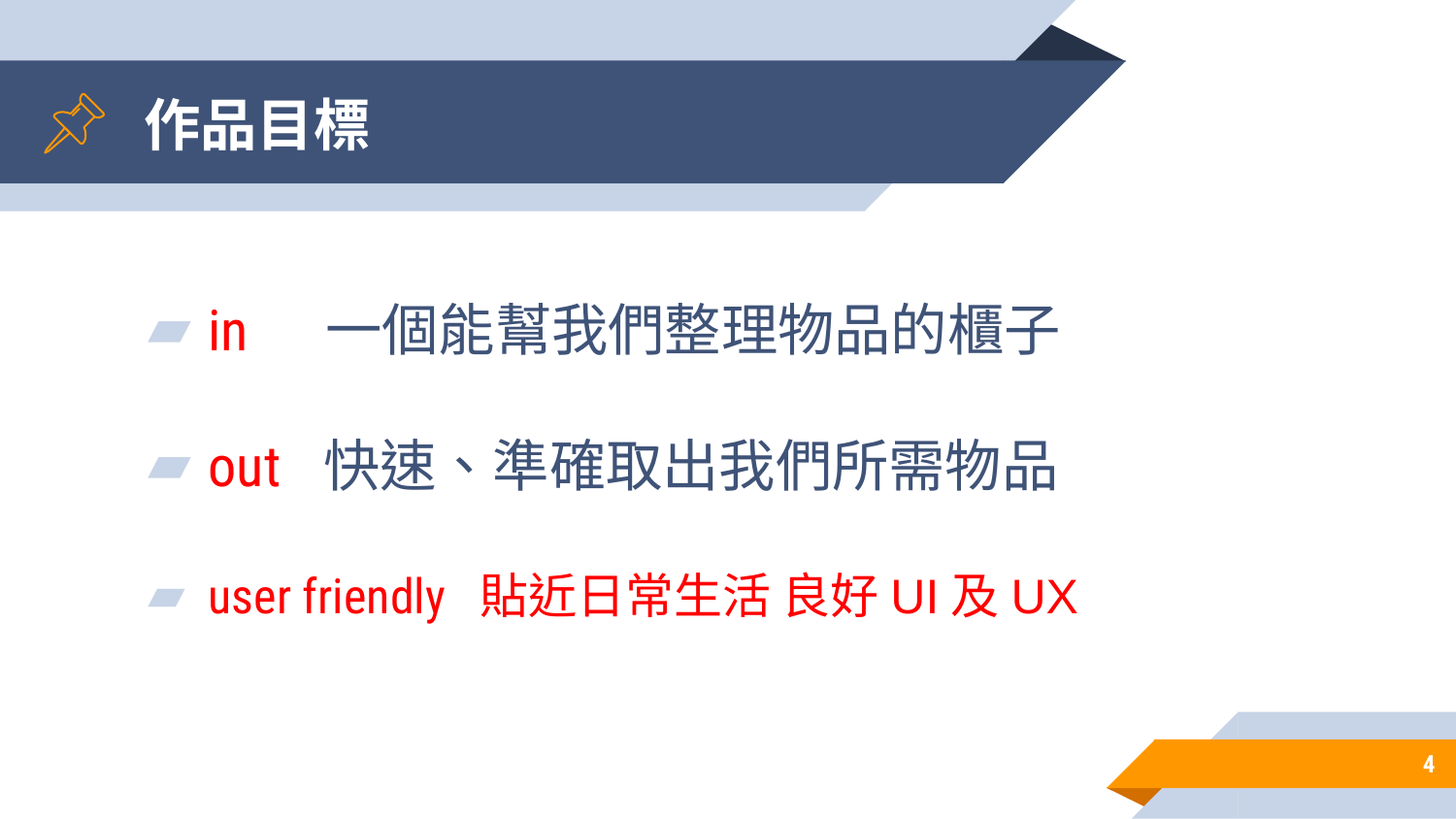

# 作品目標

in    一個能幫我們整理物品的櫃子

out  快速、準確取出我們所需物品

user friendly  貼近日常生活 良好UI及UX

4